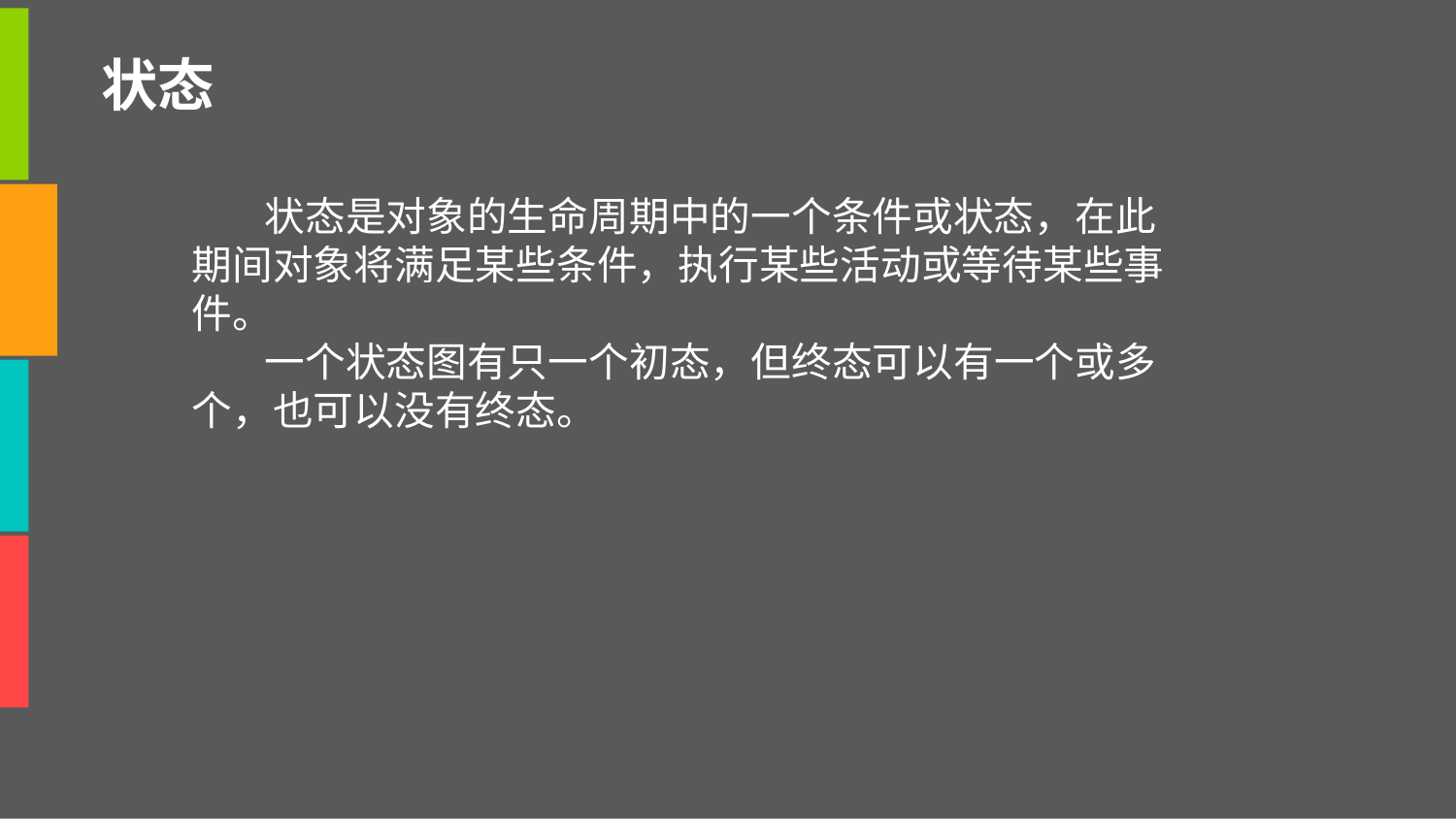

状态
       状态是对象的生命周期中的一个条件或状态，在此期间对象将满足某些条件，执行某些活动或等待某些事件。
       一个状态图有只一个初态，但终态可以有一个或多个，也可以没有终态。